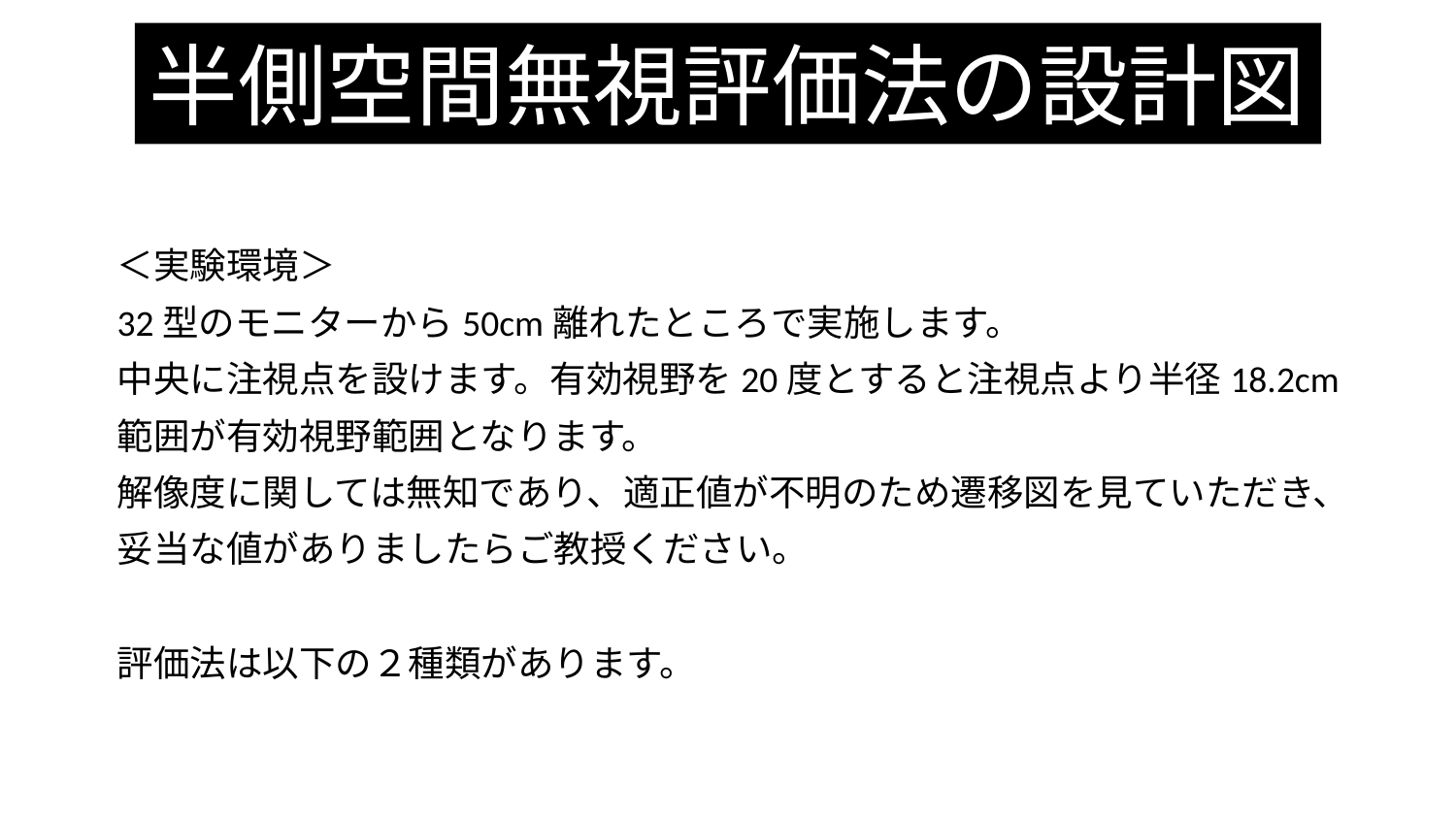

半側空間無視評価法の設計図

＜実験環境＞
32型のモニターから50cm離れたところで実施します。
中央に注視点を設けます。有効視野を20度とすると注視点より半径18.2cm範囲が有効視野範囲となります。
解像度に関しては無知であり、適正値が不明のため遷移図を見ていただき、妥当な値がありましたらご教授ください。

評価法は以下の２種類があります。